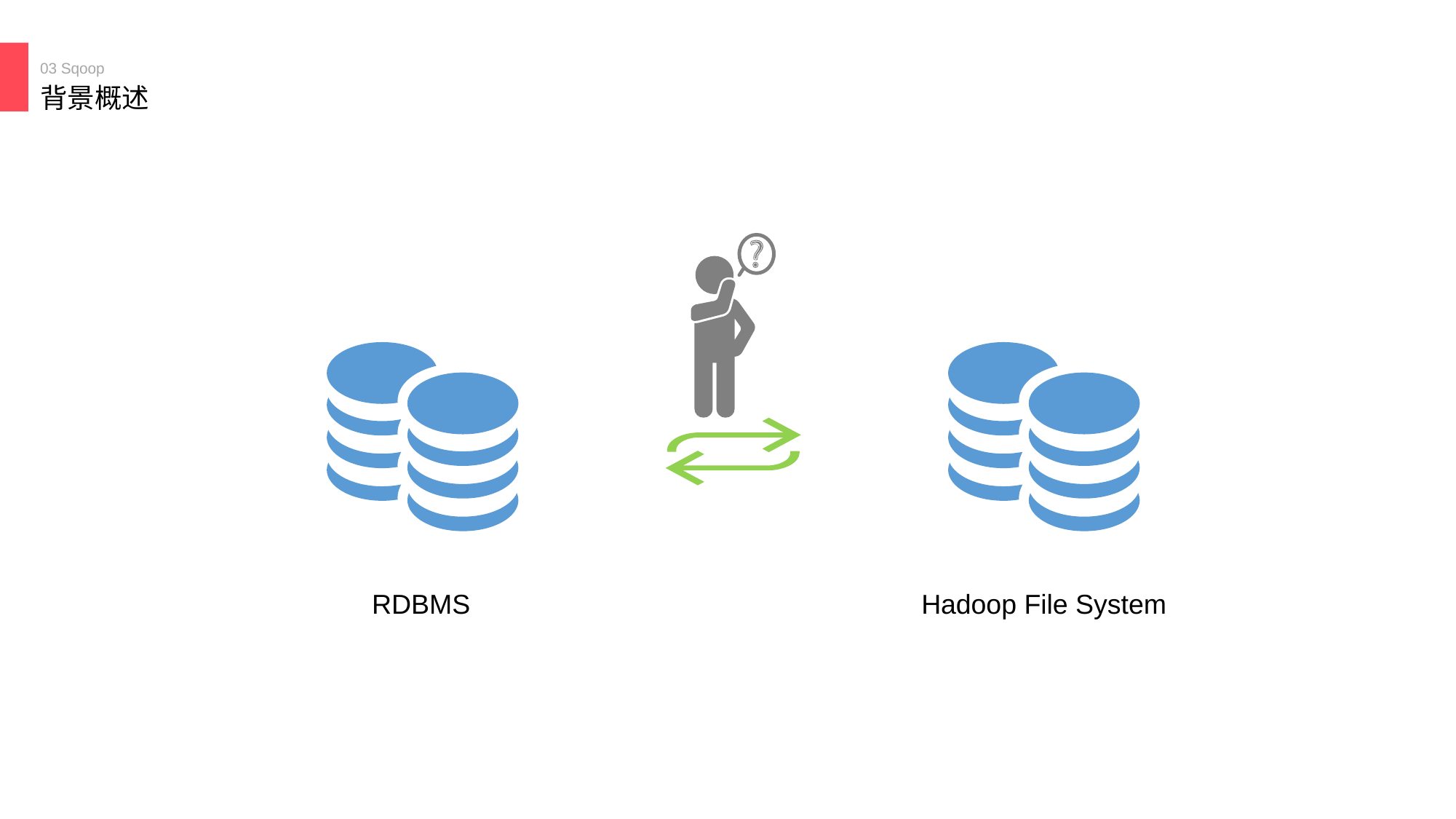

03 Sqoop
背景概述

RDBMS
Hadoop File System